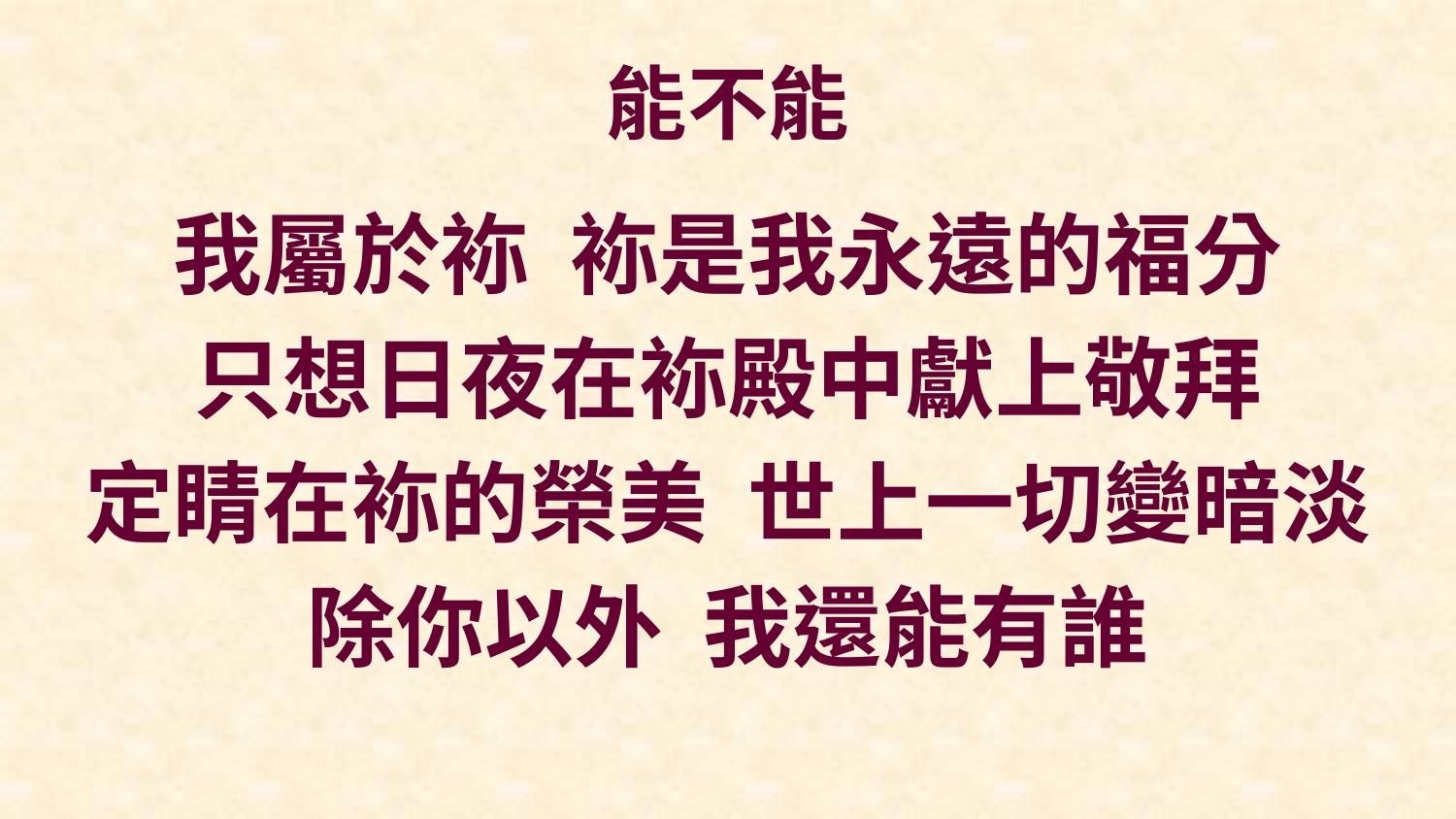

# 能不能
我屬於袮  袮是我永遠的福分
只想日夜在袮殿中獻上敬拜
定睛在袮的榮美  世上一切變暗淡
除你以外  我還能有誰